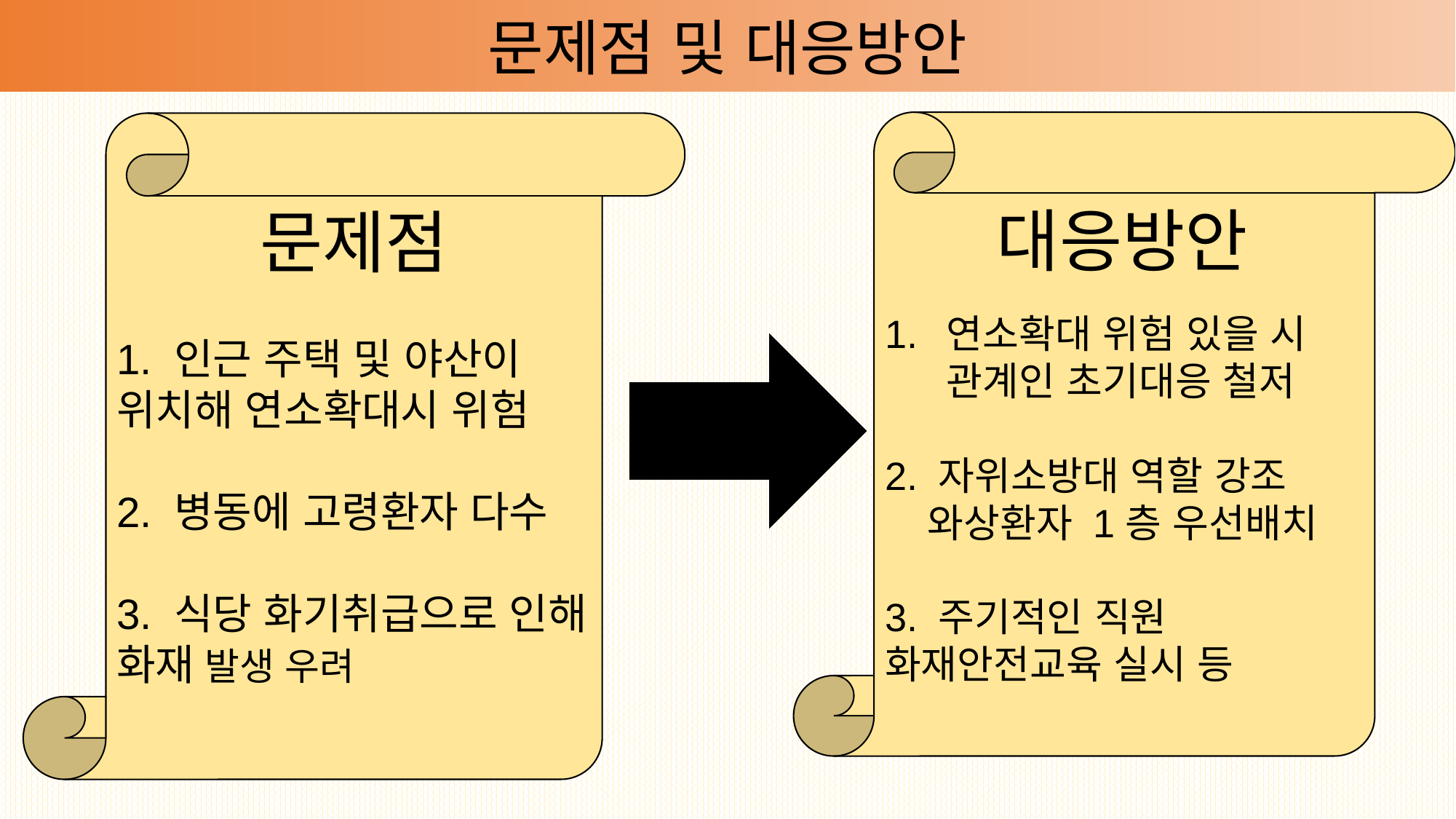

문제점 및 대응방안

     대응방안

연소확대 위험 있을 시 관계인 초기대응 철저

2. 자위소방대 역할 강조
   와상환자 1층 우선배치

3. 주기적인 직원 화재안전교육 실시 등

문제점

1. 인근 주택 및 야산이 위치해 연소확대시 위험

2. 병동에 고령환자 다수

3. 식당 화기취급으로 인해 화재 발생 우려